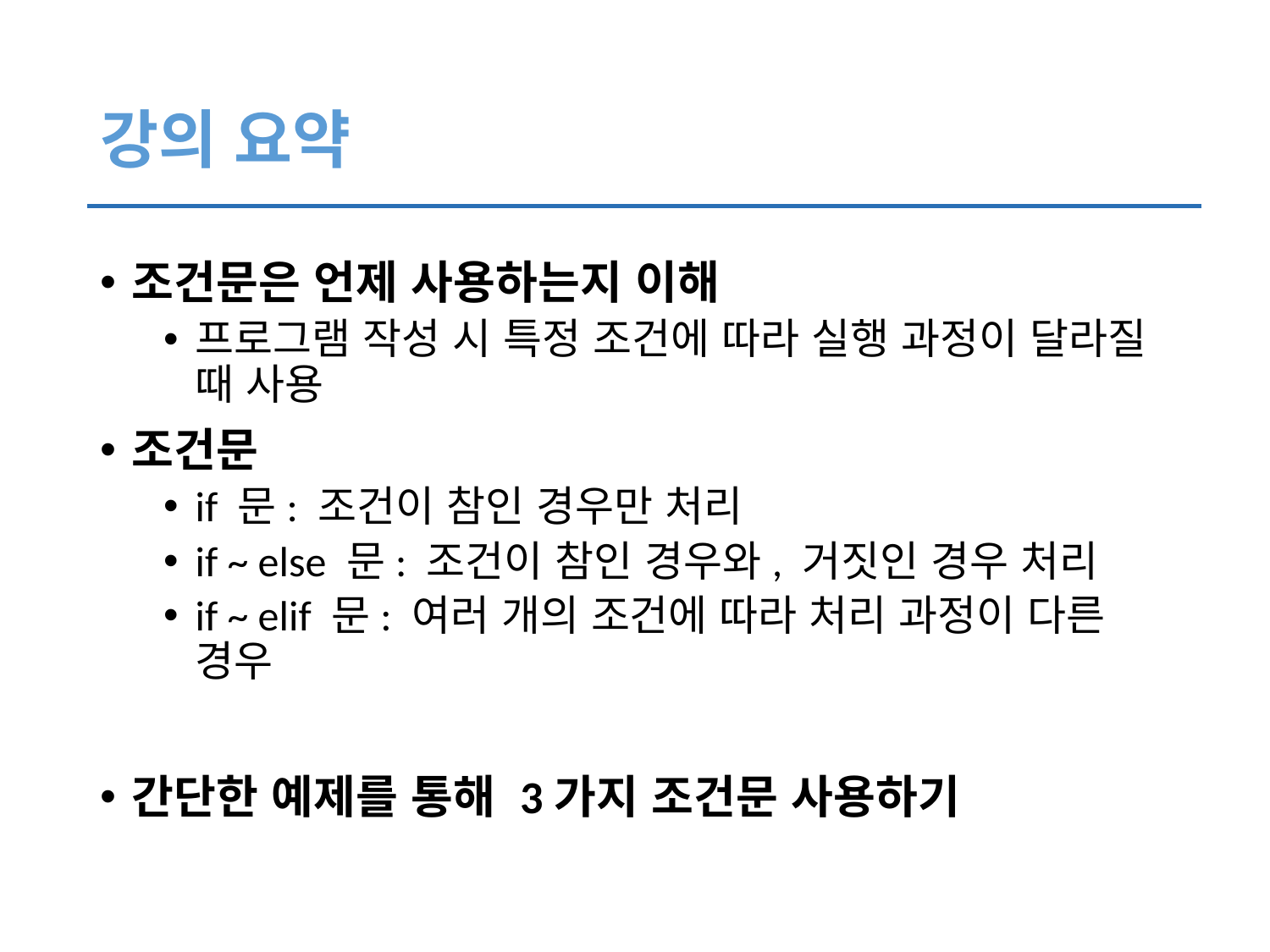

# 강의 요약
조건문은 언제 사용하는지 이해
프로그램 작성 시 특정 조건에 따라 실행 과정이 달라질 때 사용
조건문
if 문: 조건이 참인 경우만 처리
if ~ else 문: 조건이 참인 경우와, 거짓인 경우 처리
if ~ elif 문: 여러 개의 조건에 따라 처리 과정이 다른 경우

간단한 예제를 통해 3가지 조건문 사용하기